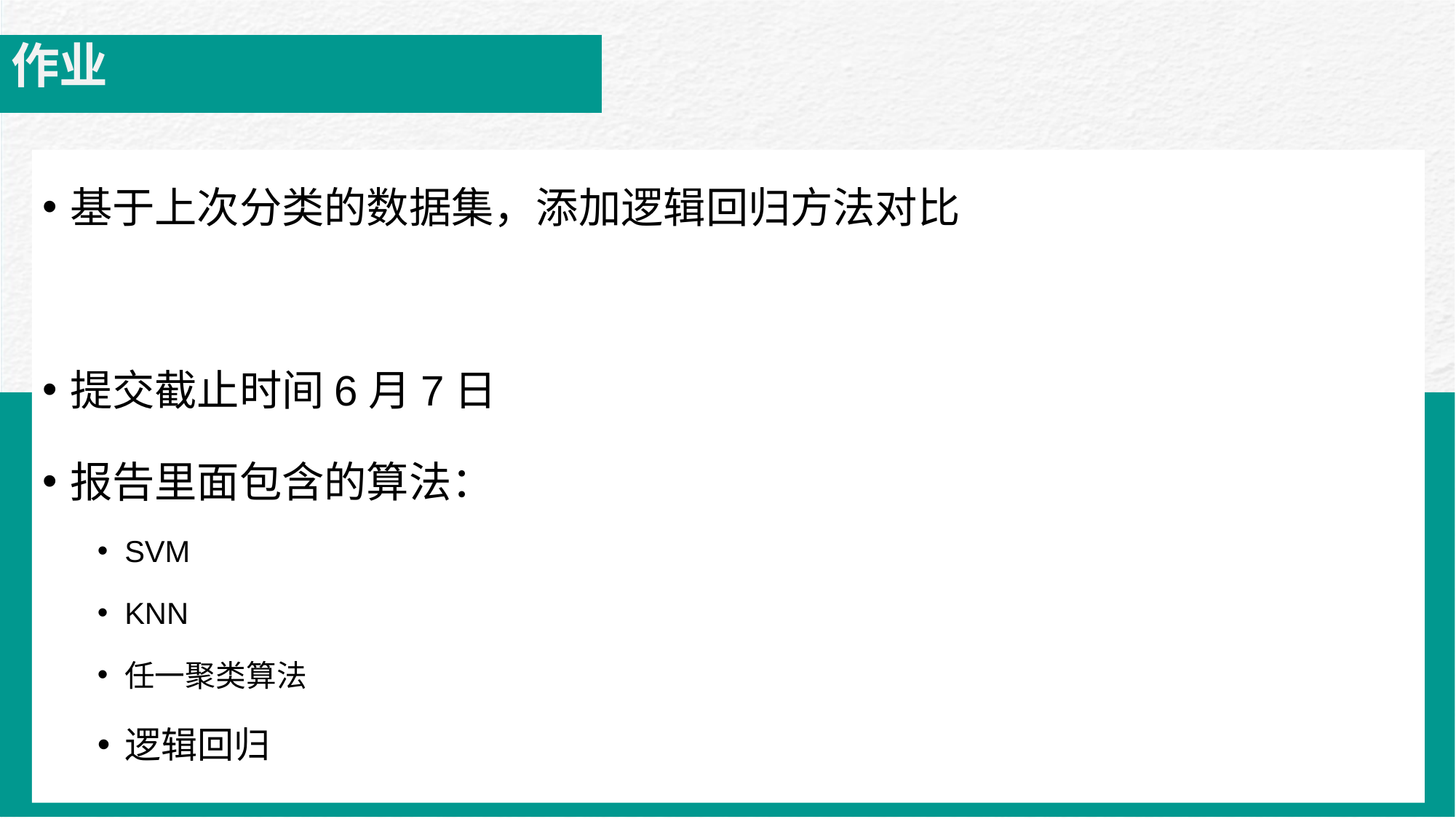

# 作业
基于上次分类的数据集，添加逻辑回归方法对比

提交截止时间6月7日
报告里面包含的算法：
SVM
KNN
任一聚类算法
逻辑回归